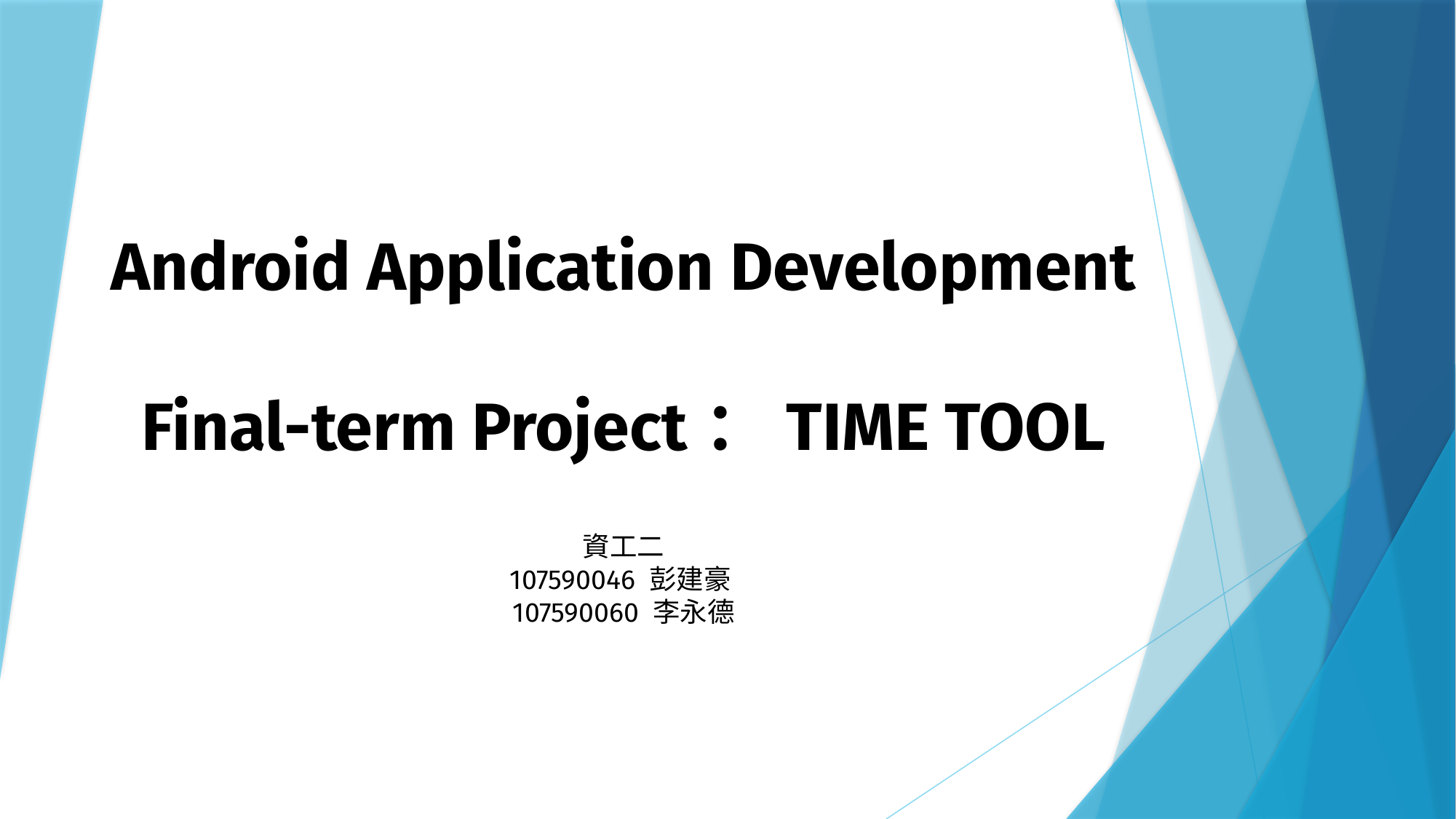

# Android Application Development Final-term Project：TIME TOOL
資工二
107590046 彭建豪
107590060 李永德